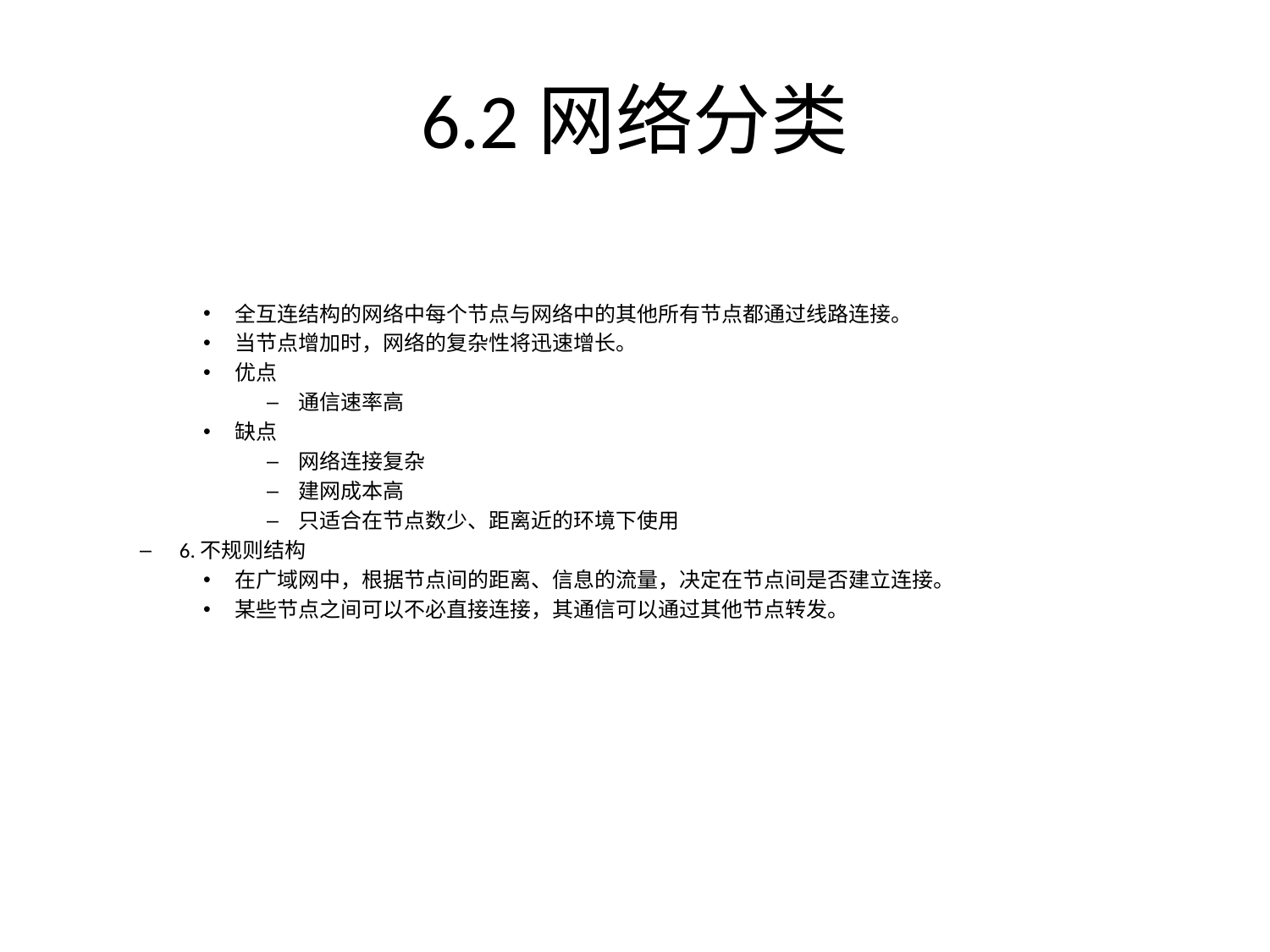

# 6.2网络分类

全互连结构的网络中每个节点与网络中的其他所有节点都通过线路连接。
当节点增加时，网络的复杂性将迅速增长。
优点
通信速率高
缺点
网络连接复杂
建网成本高
只适合在节点数少、距离近的环境下使用
6.不规则结构
在广域网中，根据节点间的距离、信息的流量，决定在节点间是否建立连接。
某些节点之间可以不必直接连接，其通信可以通过其他节点转发。